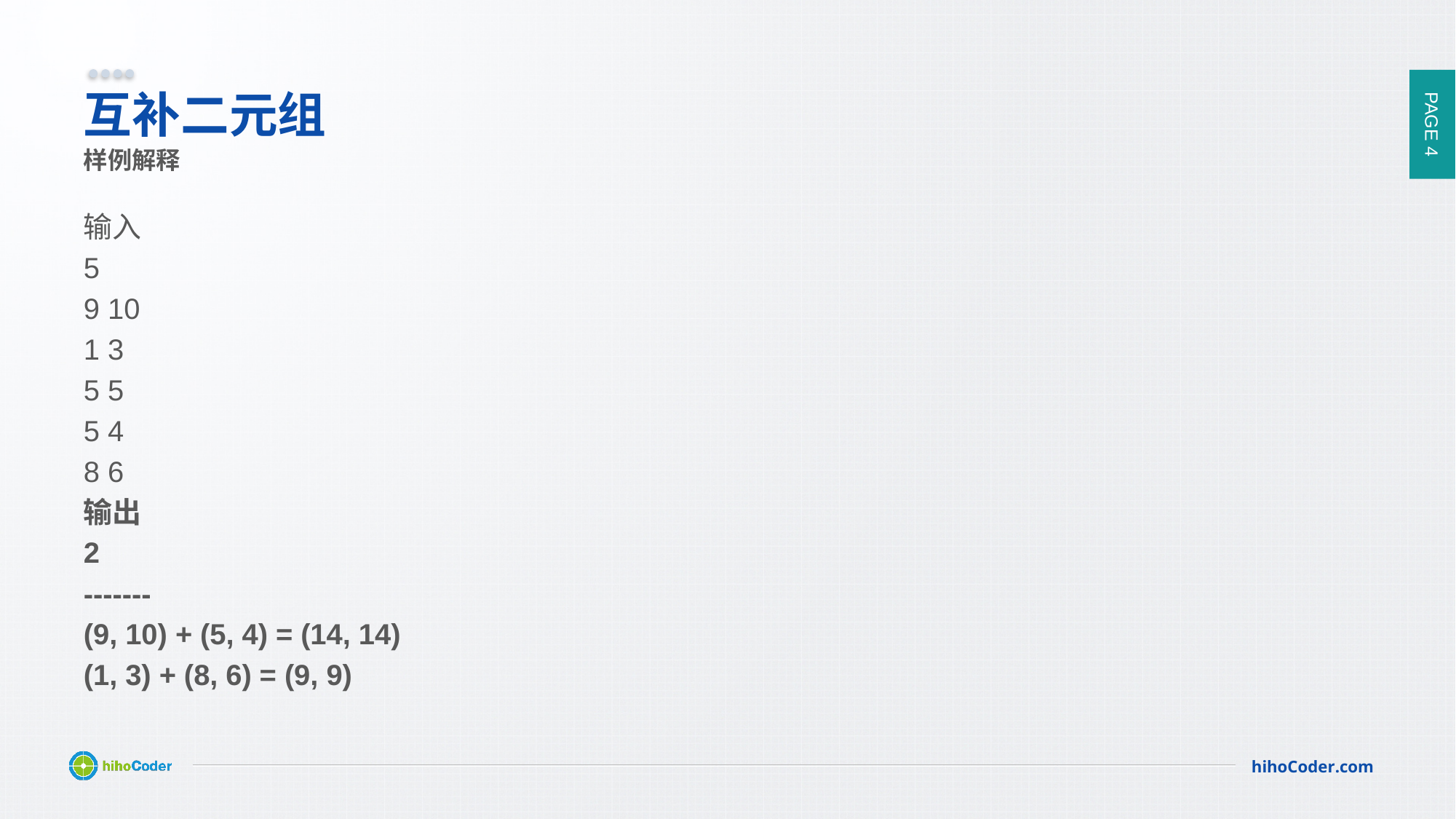

# 互补二元组
样例解释
输入
5
9 10
1 3
5 5
5 4
8 6
输出
2
-------
(9, 10) + (5, 4) = (14, 14)
(1, 3) + (8, 6) = (9, 9)